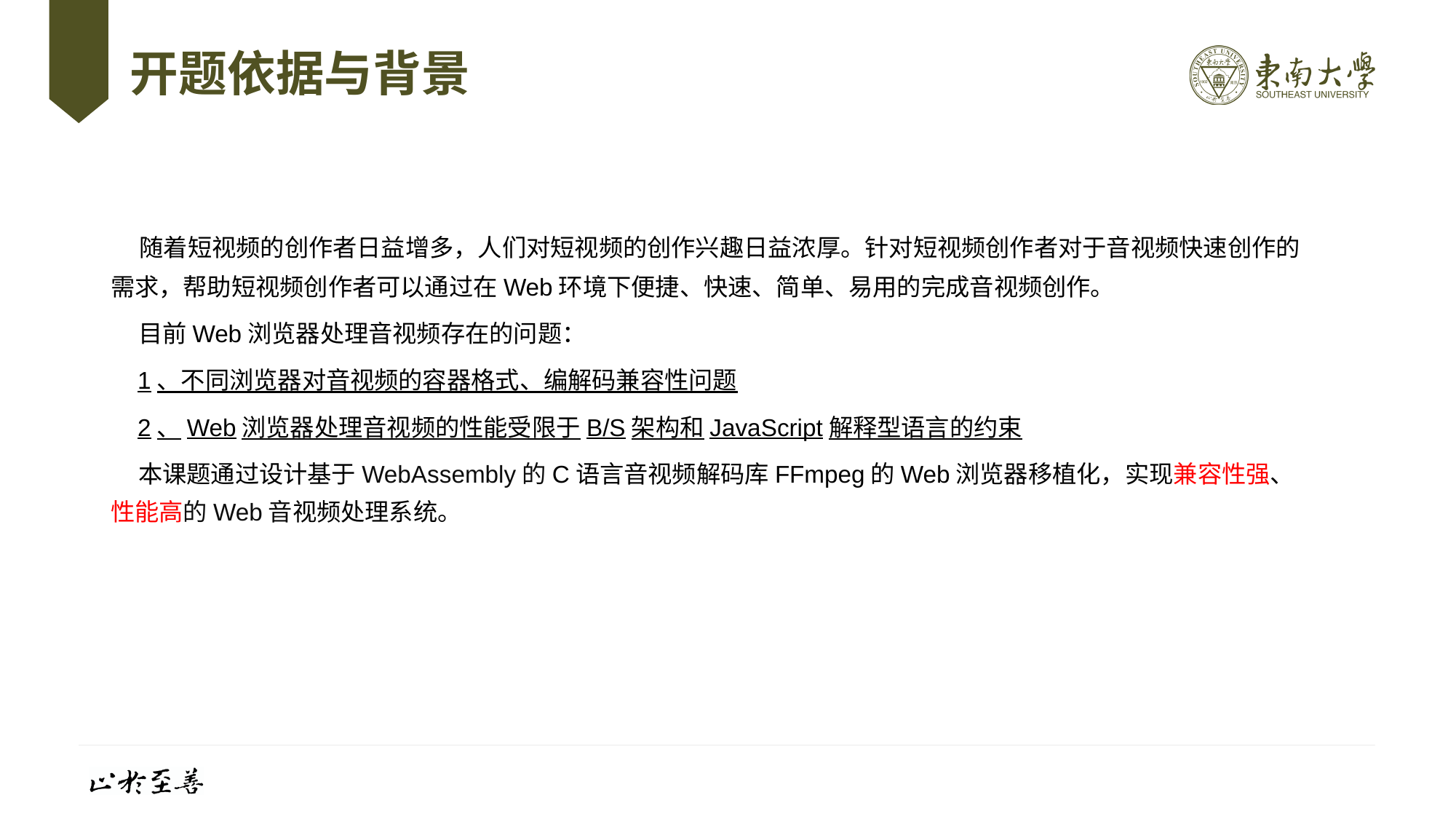

# 开题依据与背景
    随着短视频的创作者日益增多，人们对短视频的创作兴趣日益浓厚。针对短视频创作者对于音视频快速创作的需求，帮助短视频创作者可以通过在Web环境下便捷、快速、简单、易用的完成音视频创作。
    目前Web浏览器处理音视频存在的问题：
    1、不同浏览器对音视频的容器格式、编解码兼容性问题
    2、Web浏览器处理音视频的性能受限于B/S架构和JavaScript解释型语言的约束
    本课题通过设计基于WebAssembly的C语言音视频解码库FFmpeg的Web浏览器移植化，实现兼容性强、性能高的Web音视频处理系统。

4